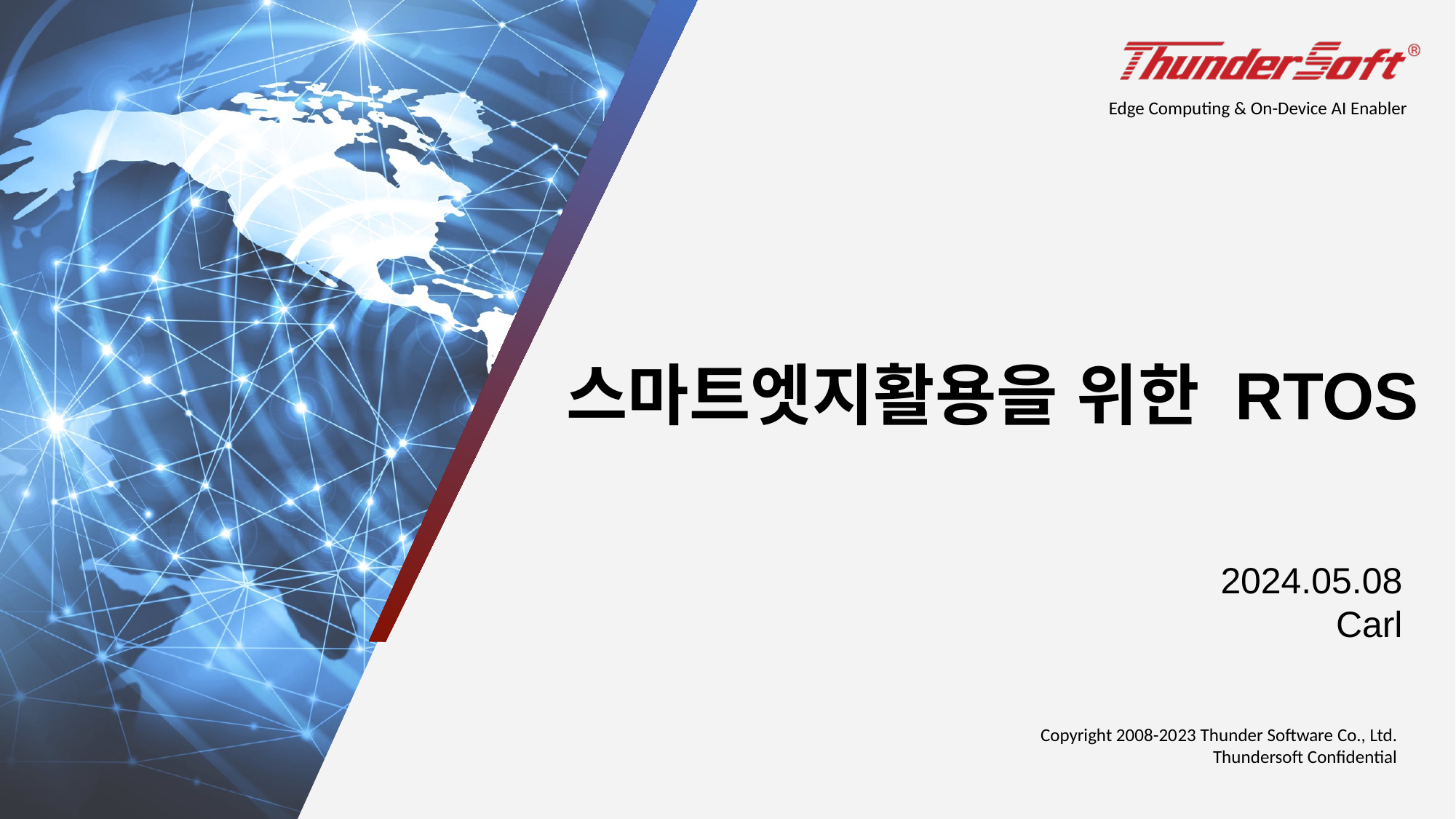

Edge Computing & On-Device AI Enabler
스마트엣지활용을 위한 RTOS

2024.05.08​
Carl​